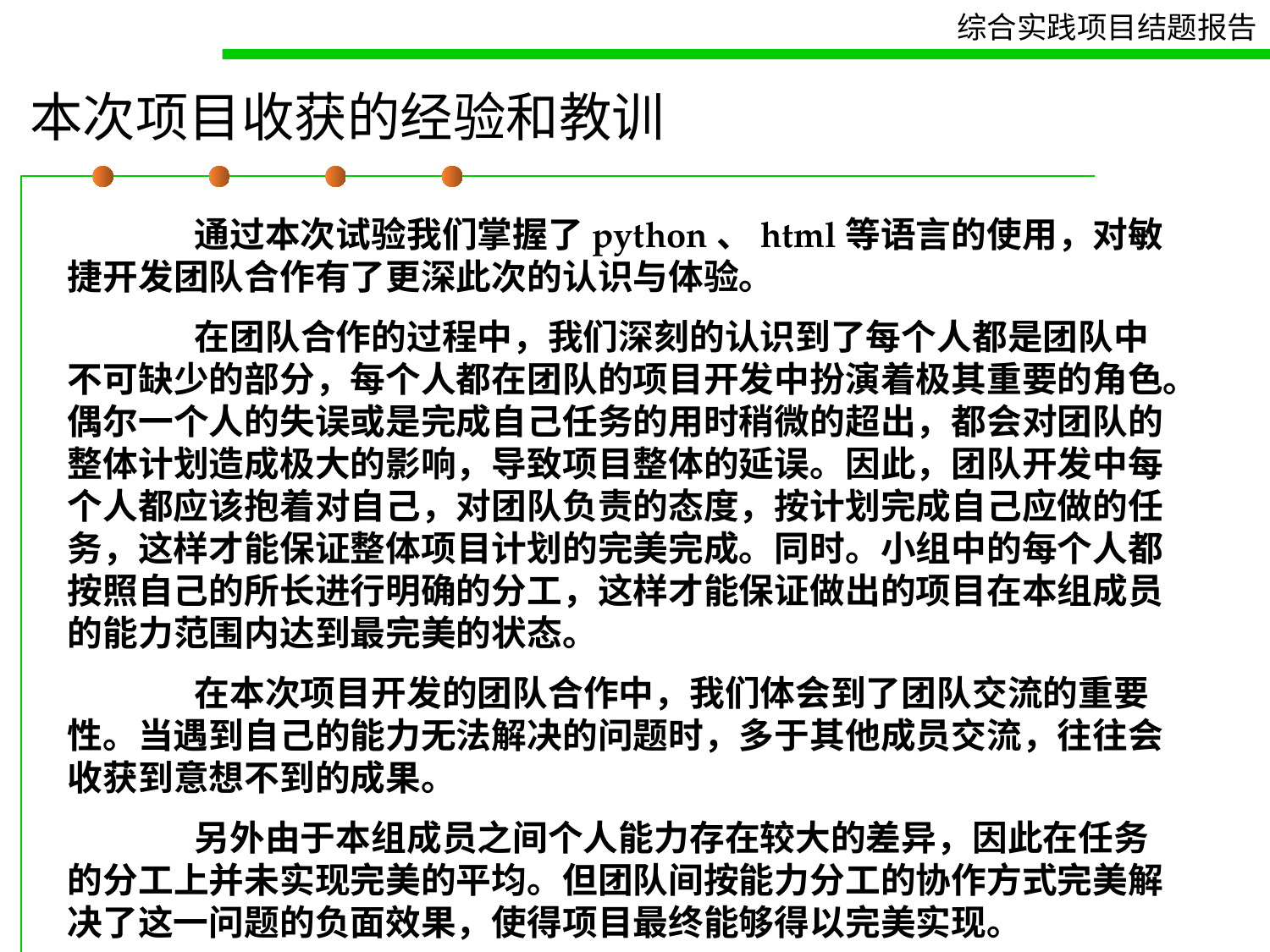

# 本次项目收获的经验和教训
      	通过本次试验我们掌握了python、html等语言的使用，对敏捷开发团队合作有了更深此次的认识与体验。
	在团队合作的过程中，我们深刻的认识到了每个人都是团队中不可缺少的部分，每个人都在团队的项目开发中扮演着极其重要的角色。偶尔一个人的失误或是完成自己任务的用时稍微的超出，都会对团队的整体计划造成极大的影响，导致项目整体的延误。因此，团队开发中每个人都应该抱着对自己，对团队负责的态度，按计划完成自己应做的任务，这样才能保证整体项目计划的完美完成。同时。小组中的每个人都按照自己的所长进行明确的分工，这样才能保证做出的项目在本组成员的能力范围内达到最完美的状态。
	在本次项目开发的团队合作中，我们体会到了团队交流的重要性。当遇到自己的能力无法解决的问题时，多于其他成员交流，往往会收获到意想不到的成果。
	另外由于本组成员之间个人能力存在较大的差异，因此在任务的分工上并未实现完美的平均。但团队间按能力分工的协作方式完美解决了这一问题的负面效果，使得项目最终能够得以完美实现。